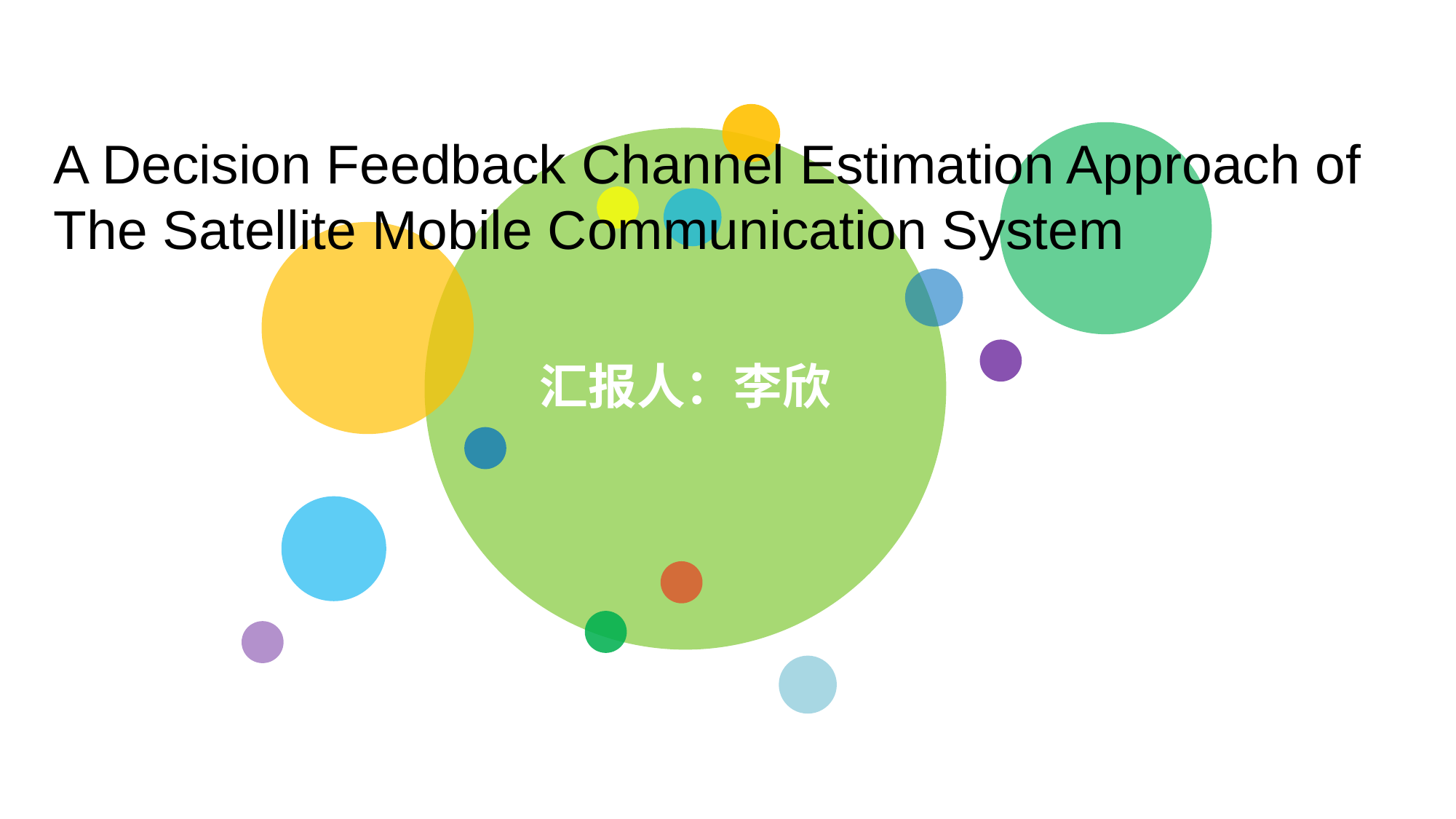

A Decision Feedback Channel Estimation Approach of The Satellite Mobile Communication System
汇报人：李欣